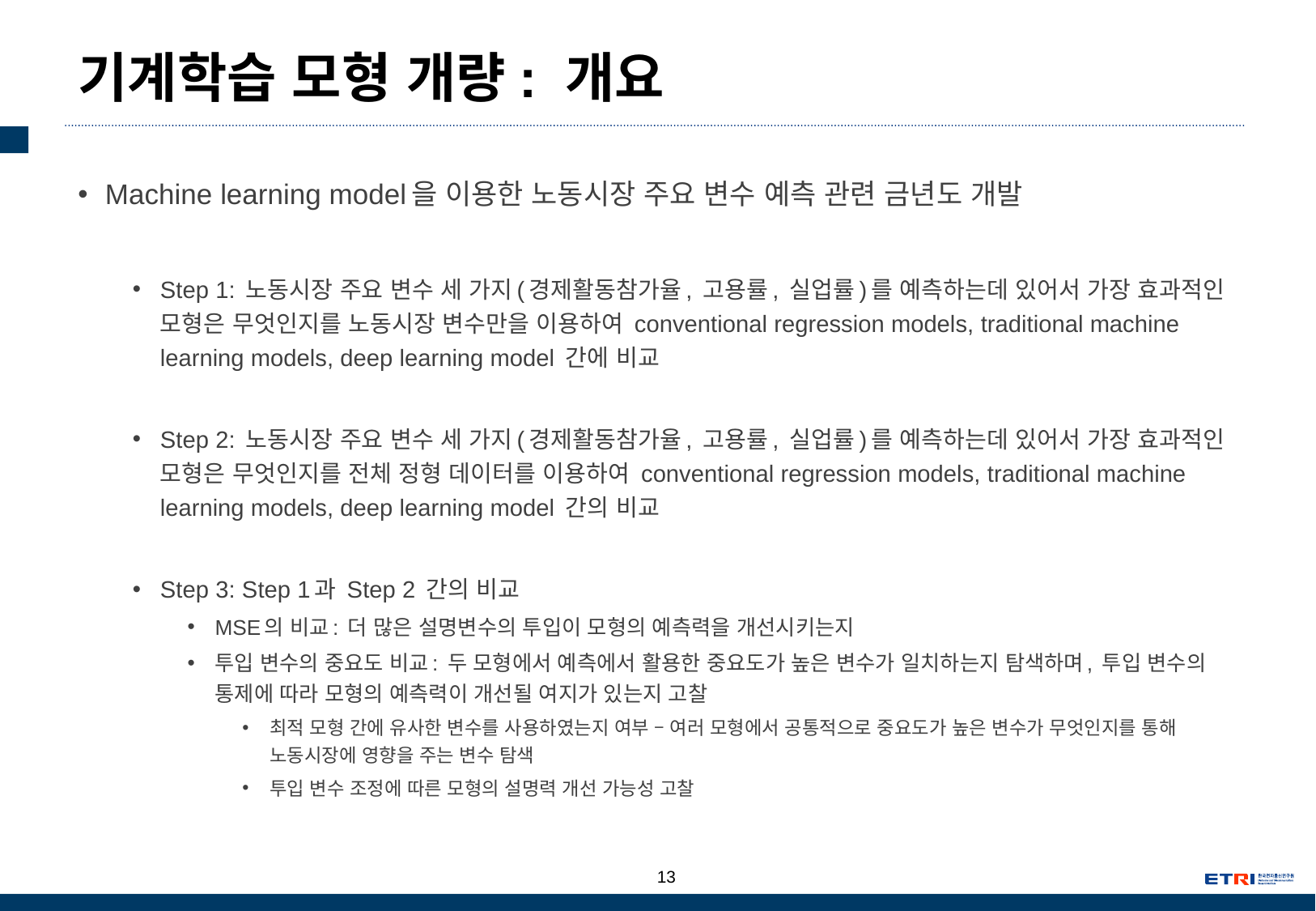

# 기계학습 모형 개량: 개요
Machine learning model을 이용한 노동시장 주요 변수 예측 관련 금년도 개발

Step 1: 노동시장 주요 변수 세 가지(경제활동참가율, 고용률, 실업률)를 예측하는데 있어서 가장 효과적인 모형은 무엇인지를 노동시장 변수만을 이용하여 conventional regression models, traditional machine learning models, deep learning model 간에 비교

Step 2: 노동시장 주요 변수 세 가지(경제활동참가율, 고용률, 실업률)를 예측하는데 있어서 가장 효과적인 모형은 무엇인지를 전체 정형 데이터를 이용하여 conventional regression models, traditional machine learning models, deep learning model 간의 비교

Step 3: Step 1과 Step 2 간의 비교
MSE의 비교: 더 많은 설명변수의 투입이 모형의 예측력을 개선시키는지
투입 변수의 중요도 비교: 두 모형에서 예측에서 활용한 중요도가 높은 변수가 일치하는지 탐색하며, 투입 변수의 통제에 따라 모형의 예측력이 개선될 여지가 있는지 고찰
최적 모형 간에 유사한 변수를 사용하였는지 여부 – 여러 모형에서 공통적으로 중요도가 높은 변수가 무엇인지를 통해 노동시장에 영향을 주는 변수 탐색
투입 변수 조정에 따른 모형의 설명력 개선 가능성 고찰